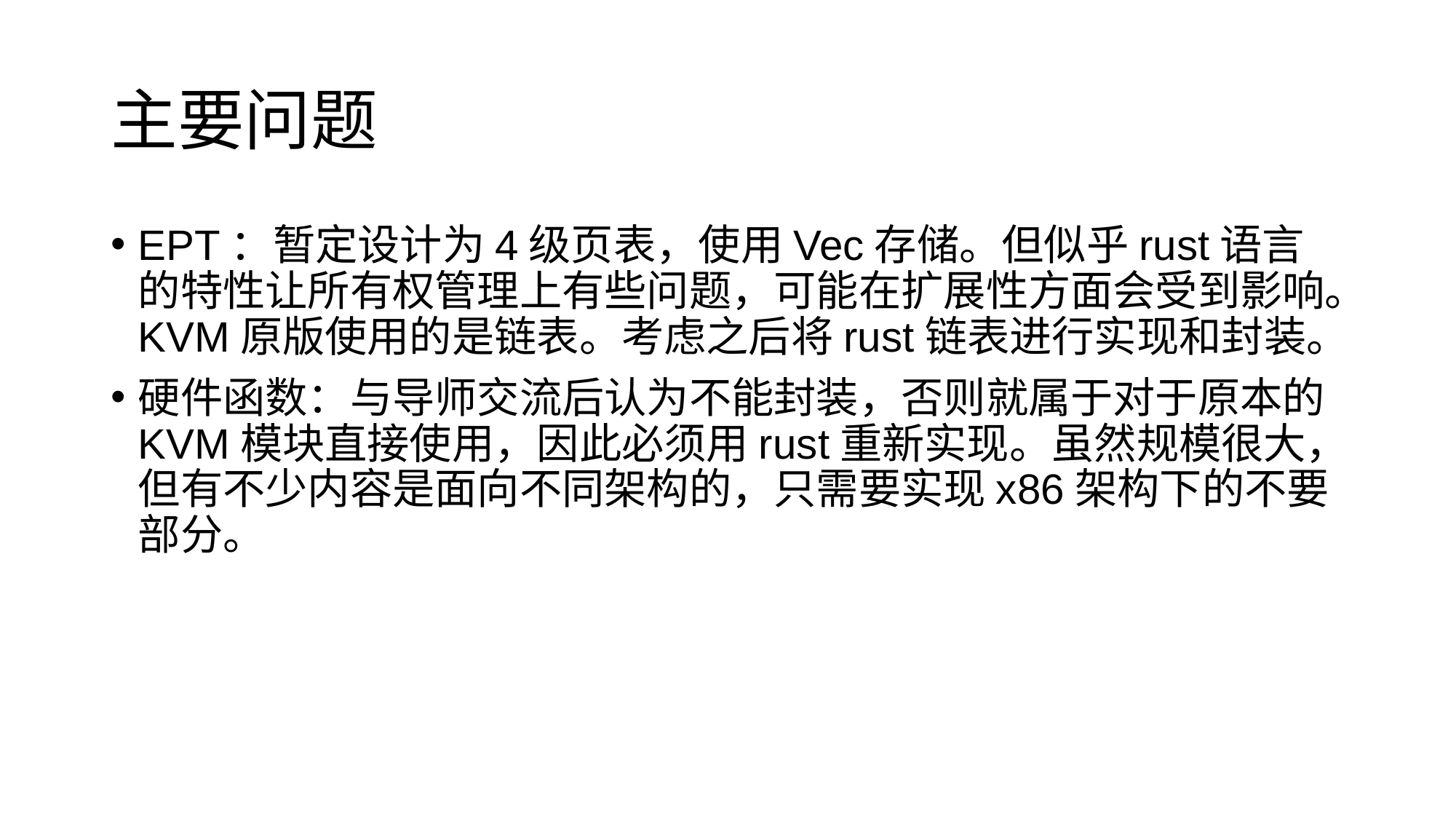

# 主要问题
EPT：暂定设计为4级页表，使用Vec存储。但似乎rust语言的特性让所有权管理上有些问题，可能在扩展性方面会受到影响。KVM原版使用的是链表。考虑之后将rust链表进行实现和封装。
硬件函数：与导师交流后认为不能封装，否则就属于对于原本的KVM模块直接使用，因此必须用rust重新实现。虽然规模很大，但有不少内容是面向不同架构的，只需要实现x86架构下的不要部分。